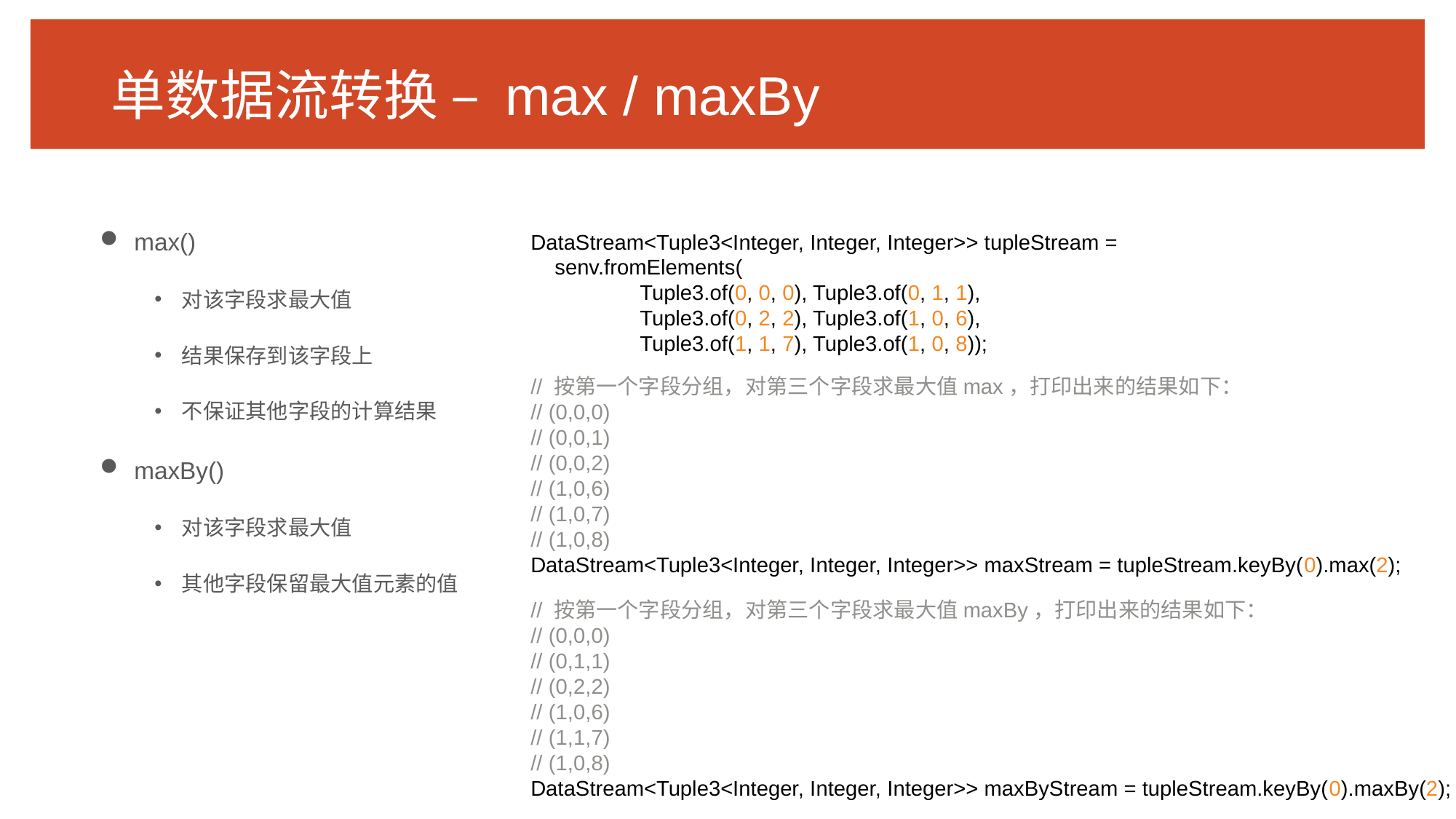

# 单数据流转换 – max / maxBy
max()
对该字段求最大值
结果保存到该字段上
不保证其他字段的计算结果
maxBy()
对该字段求最大值
其他字段保留最大值元素的值
DataStream<Tuple3<Integer, Integer, Integer>> tupleStream =
    senv.fromElements(
	Tuple3.of(0, 0, 0), Tuple3.of(0, 1, 1),
	Tuple3.of(0, 2, 2), Tuple3.of(1, 0, 6),
	Tuple3.of(1, 1, 7), Tuple3.of(1, 0, 8));
// 按第一个字段分组，对第三个字段求最大值max，打印出来的结果如下：
// (0,0,0)
// (0,0,1)
// (0,0,2)
// (1,0,6)
// (1,0,7)
// (1,0,8)
DataStream<Tuple3<Integer, Integer, Integer>> maxStream = tupleStream.keyBy(0).max(2);
// 按第一个字段分组，对第三个字段求最大值maxBy，打印出来的结果如下：
// (0,0,0)
// (0,1,1)
// (0,2,2)
// (1,0,6)
// (1,1,7)
// (1,0,8)
DataStream<Tuple3<Integer, Integer, Integer>> maxByStream = tupleStream.keyBy(0).maxBy(2);